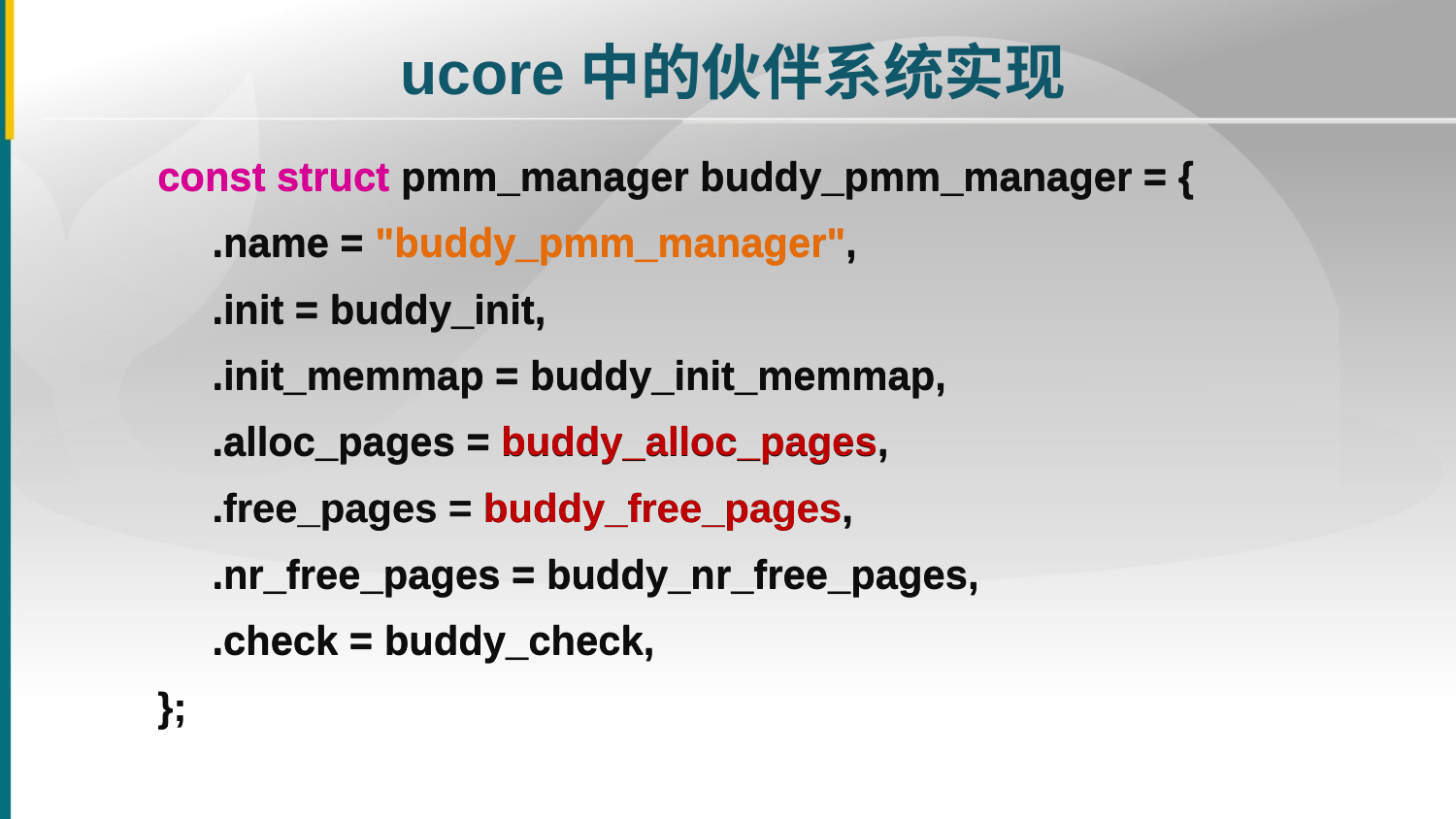

ucore中的伙伴系统实现
const struct pmm_manager buddy_pmm_manager = {
	.name = "buddy_pmm_manager",
	.init = buddy_init,
	.init_memmap = buddy_init_memmap,
	.alloc_pages = buddy_alloc_pages,
	.free_pages = buddy_free_pages,
	.nr_free_pages = buddy_nr_free_pages,
	.check = buddy_check,
};
const struct pmm_manager buddy_pmm_manager = {
	.name = "buddy_pmm_manager",
	.init = buddy_init,
	.init_memmap = buddy_init_memmap,
	.alloc_pages = buddy_alloc_pages,
	.free_pages = buddy_free_pages,
	.nr_free_pages = buddy_nr_free_pages,
	.check = buddy_check,
};